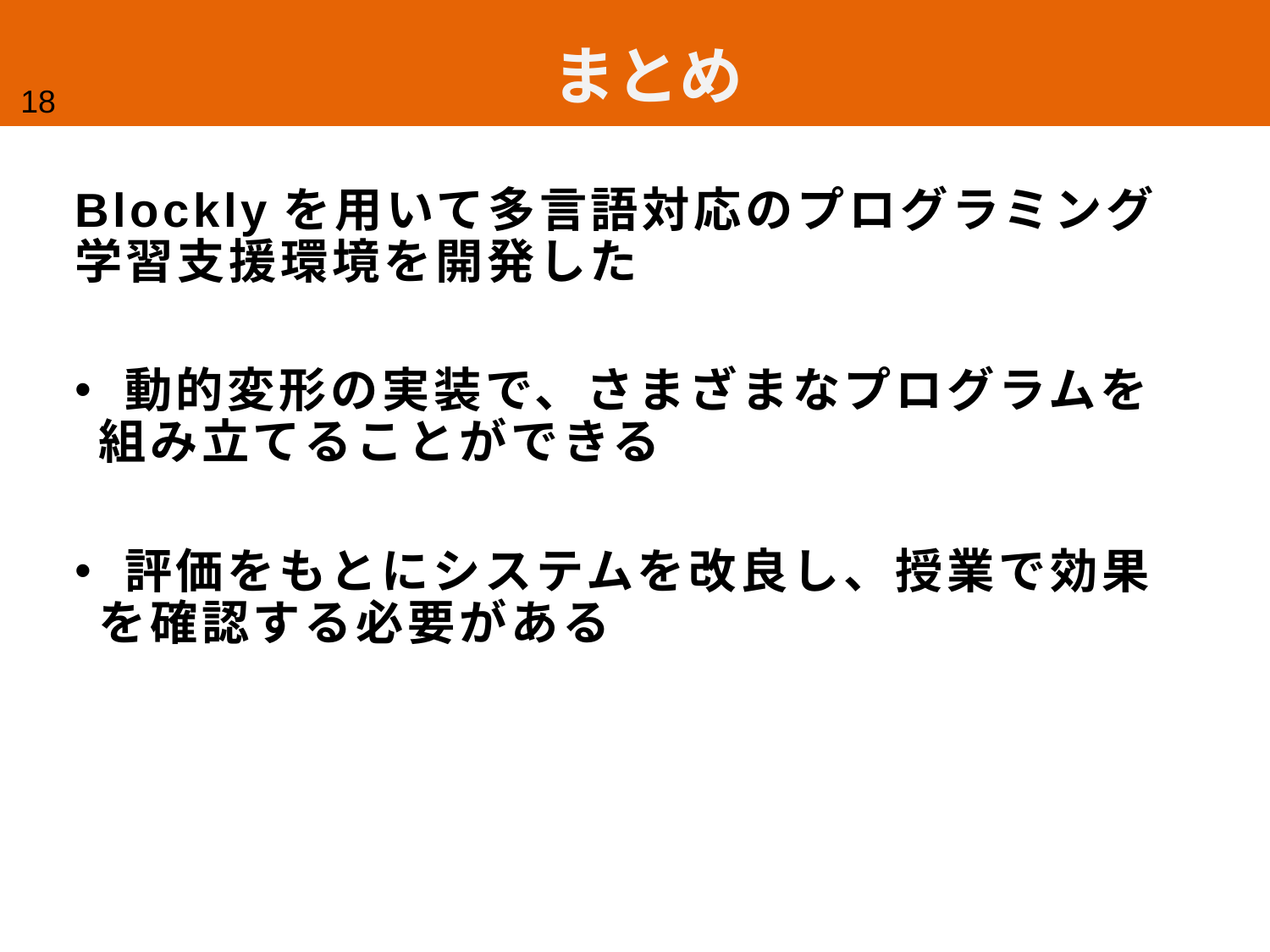

まとめ
18
Blocklyを用いて多言語対応のプログラミング学習支援環境を開発した

 動的変形の実装で、さまざまなプログラムを組み立てることができる

 評価をもとにシステムを改良し、授業で効果を確認する必要がある